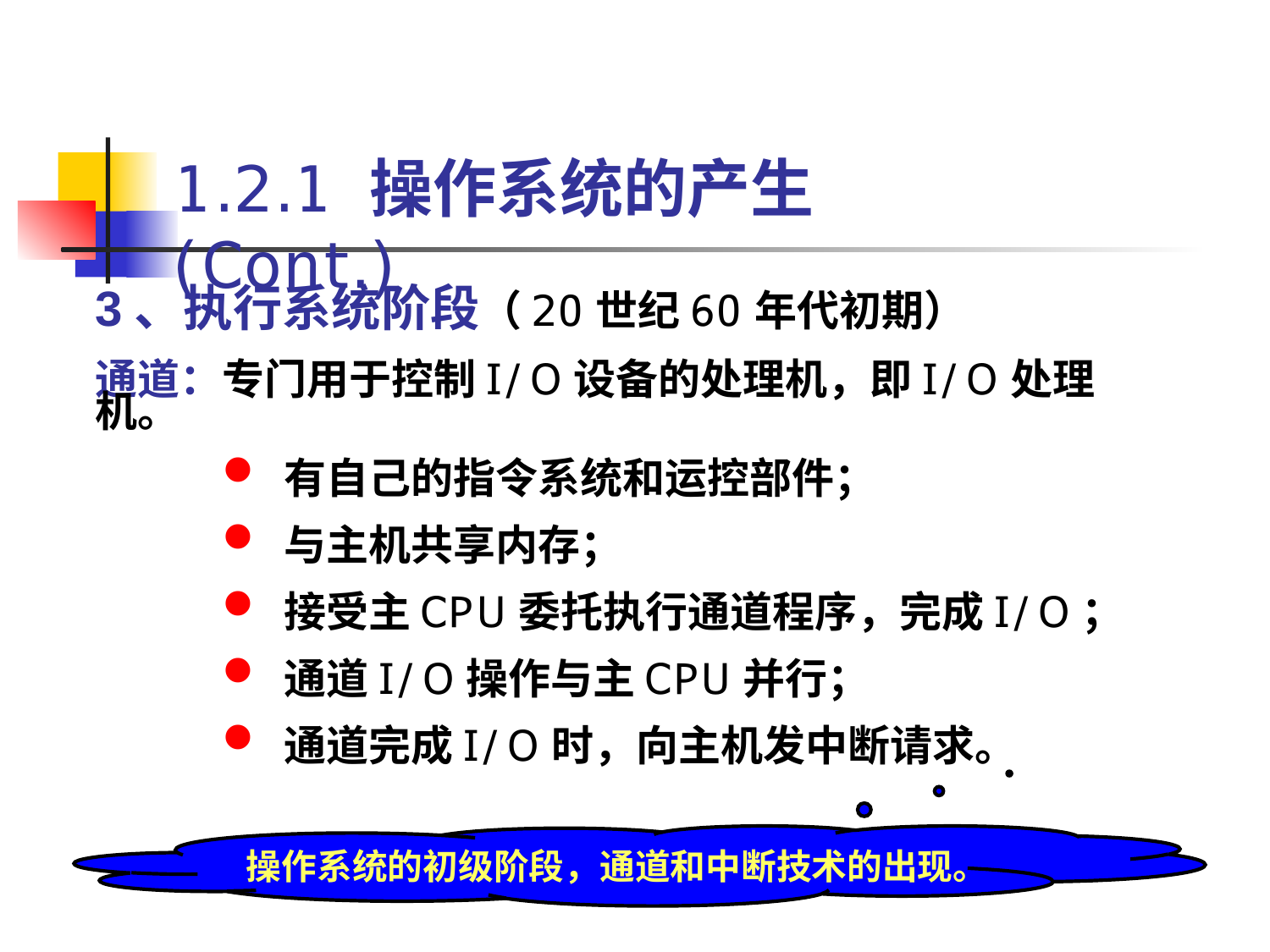

1.2.1 操作系统的产生(Cont.)
3、执行系统阶段（20世纪60年代初期）
通道：专门用于控制I/O设备的处理机，即I/O处理机。
 有自己的指令系统和运控部件；
 与主机共享内存；
 接受主CPU委托执行通道程序，完成I/O；
 通道I/O操作与主CPU并行；
 通道完成I/O时，向主机发中断请求。
操作系统的初级阶段，通道和中断技术的出现。